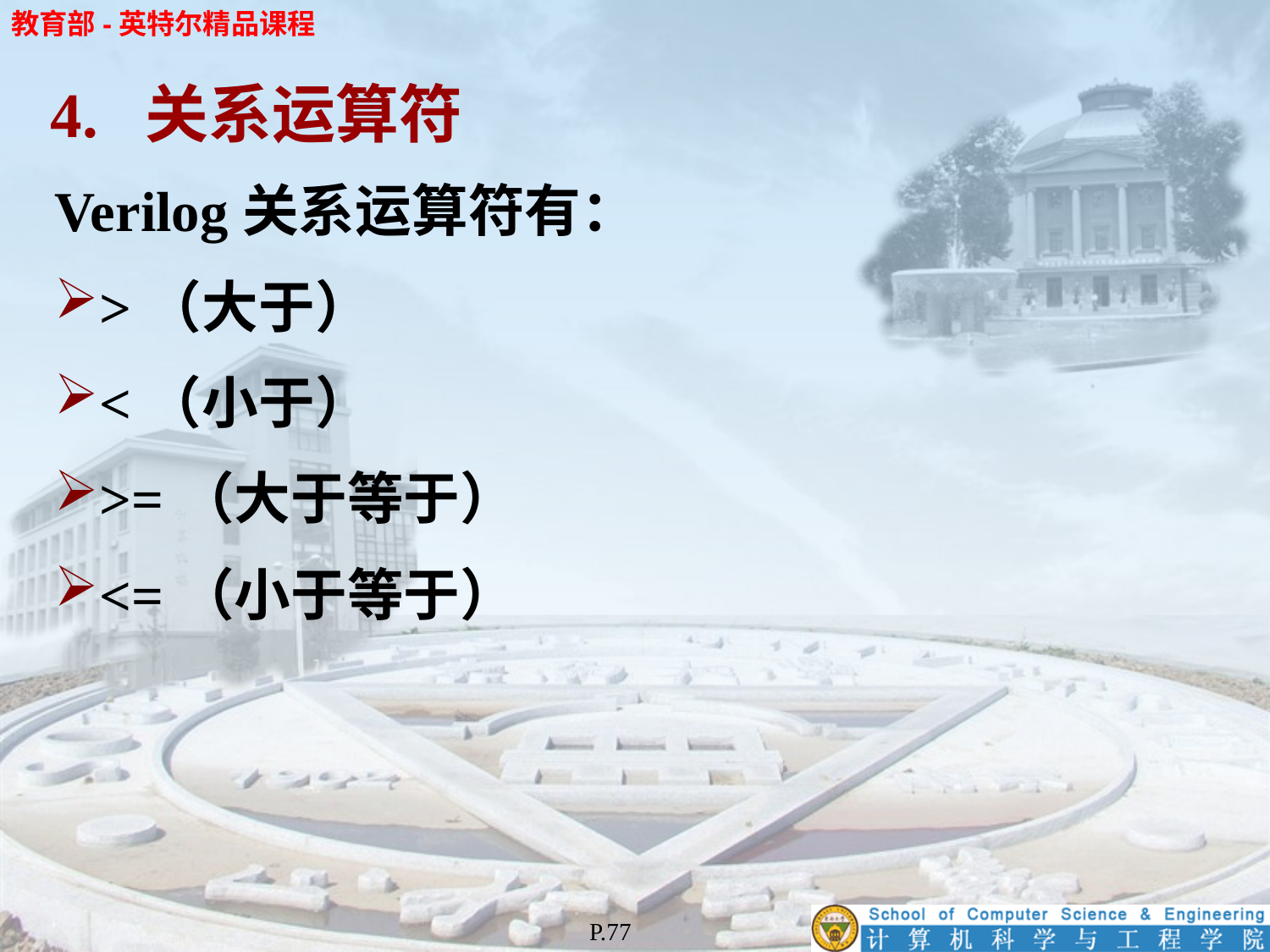

4.  关系运算符
Verilog关系运算符有：
>（大于）
<（小于）
>=（大于等于）
<=（小于等于）
P.77